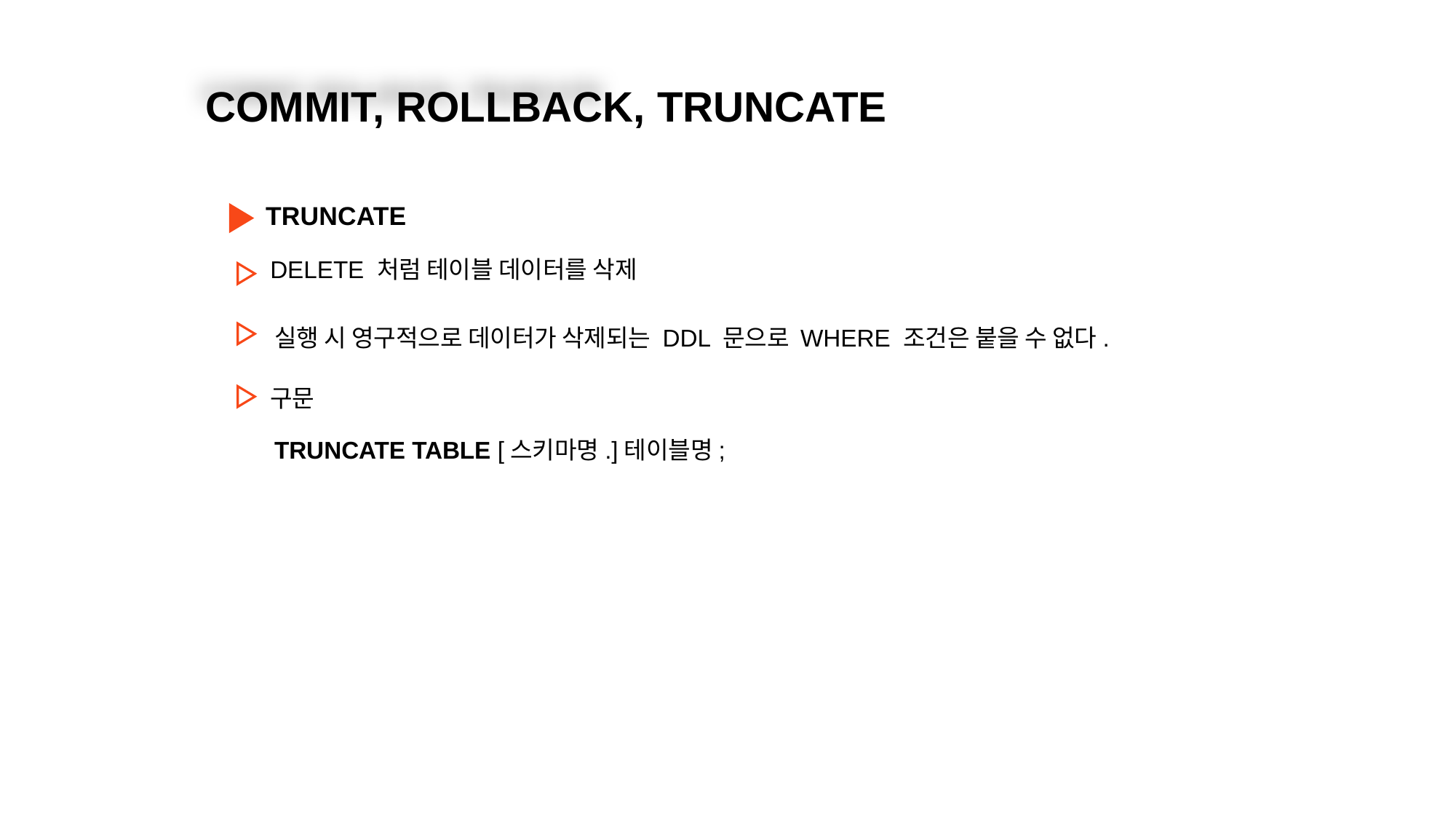

COMMIT, ROLLBACK, TRUNCATE

TRUNCATE

DELETE 처럼 테이블 데이터를 삭제

실행 시 영구적으로 데이터가 삭제되는 DDL 문으로 WHERE 조건은 붙을 수 없다.

구문

TRUNCATE TABLE [스키마명.]테이블명;